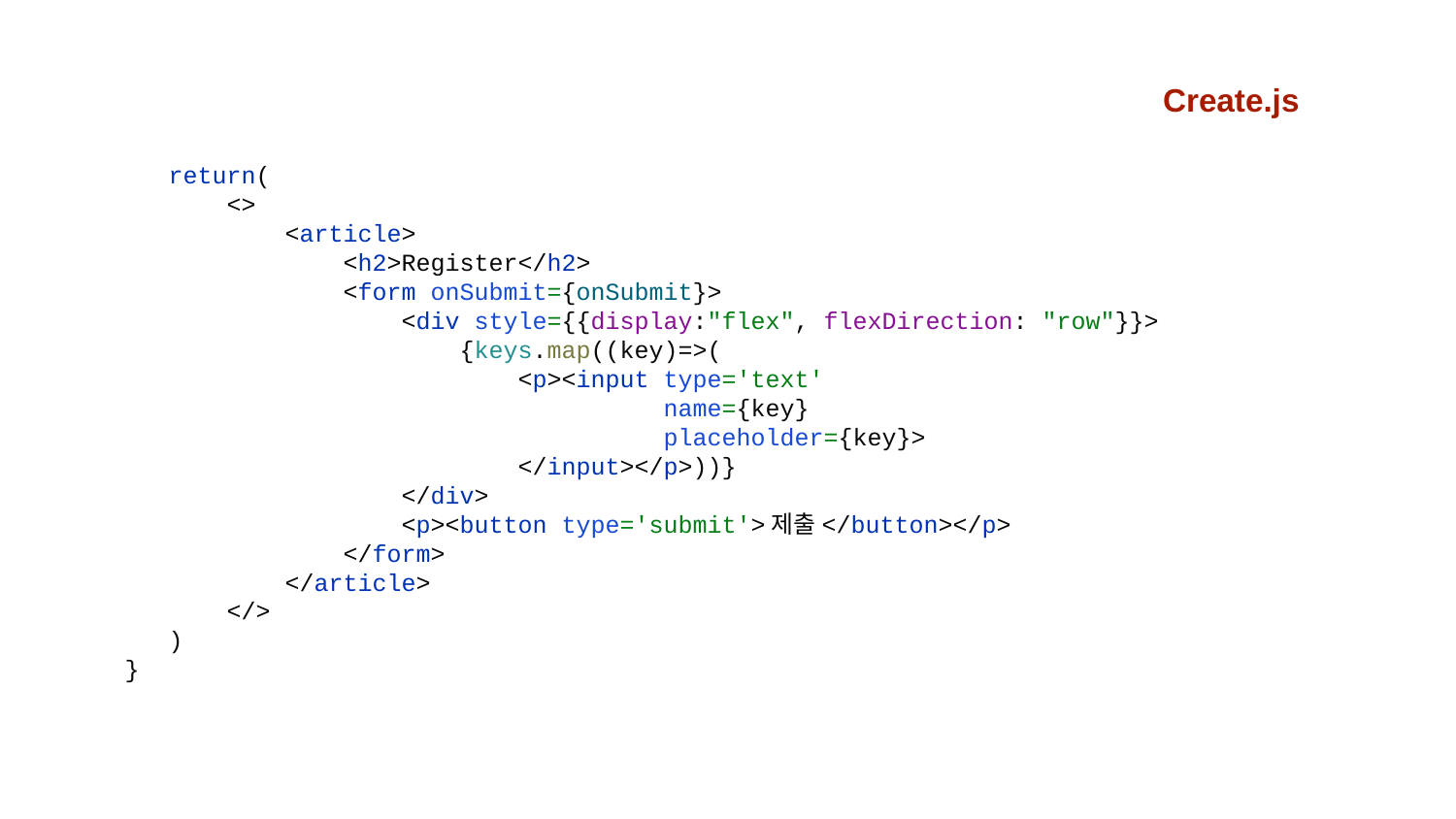

Create.js
   return(
       <>
           <article>
               <h2>Register</h2>
               <form onSubmit={onSubmit}>
                   <div style={{display:"flex", flexDirection: "row"}}>
                       {keys.map((key)=>(
                           <p><input type='text'
                                     name={key}
                                     placeholder={key}>
                           </input></p>))}
                   </div>
                   <p><button type='submit'>제출</button></p>
               </form>
           </article>
       </>
   )
}